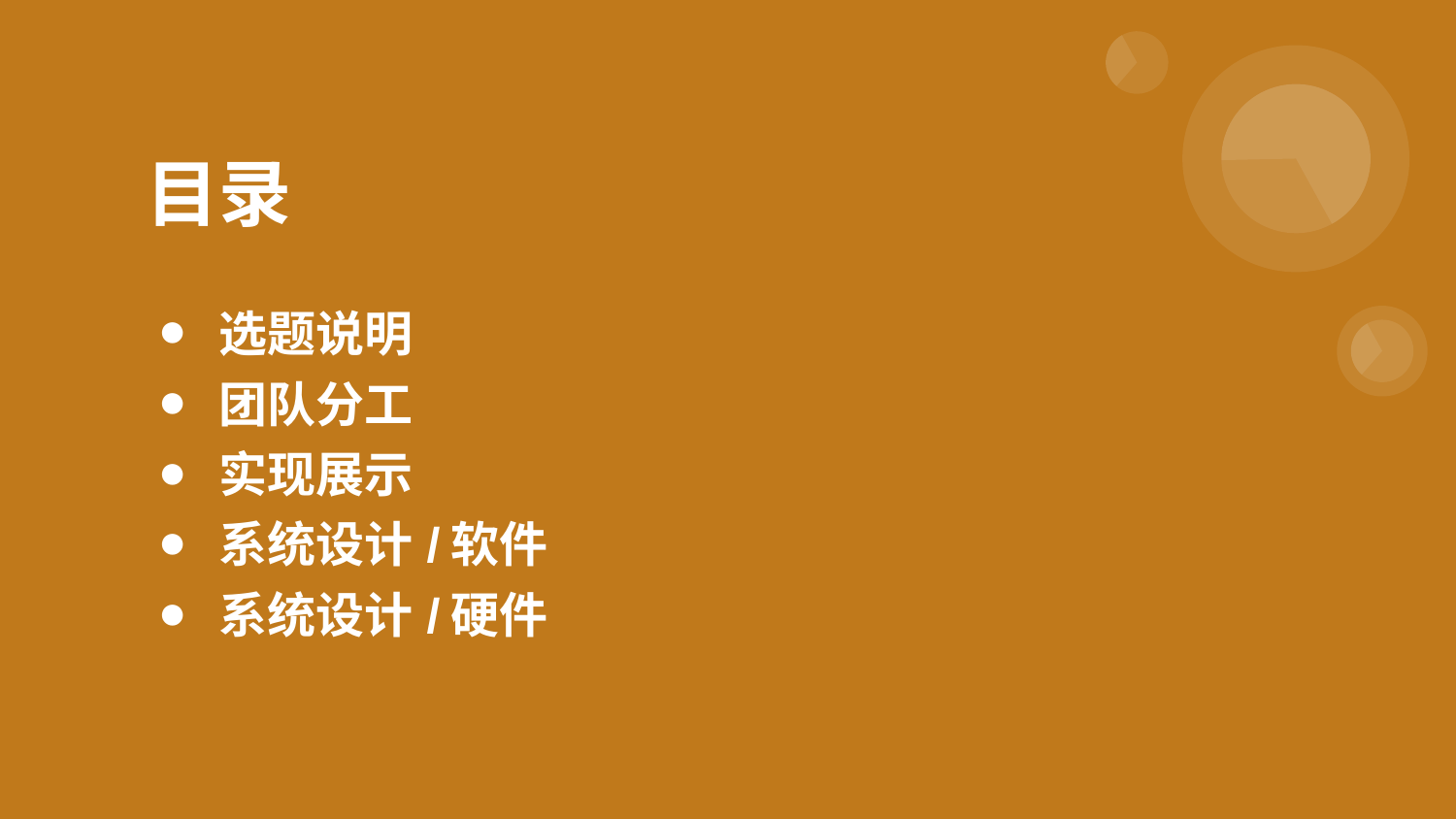

# 目录

选题说明
团队分工
实现展示
系统设计/软件
系统设计/硬件